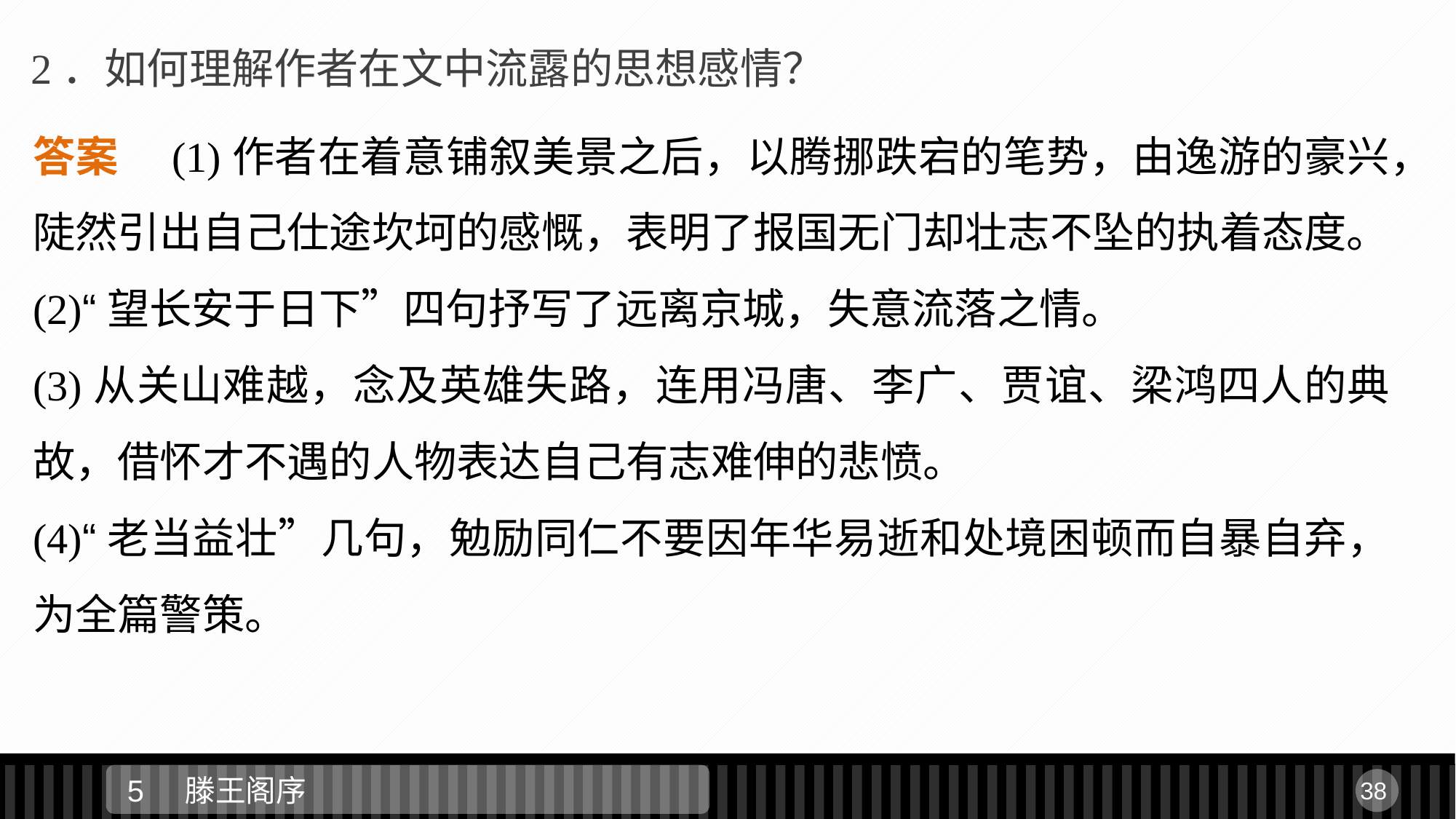

2．如何理解作者在文中流露的思想感情？
答案　(1)作者在着意铺叙美景之后，以腾挪跌宕的笔势，由逸游的豪兴，陡然引出自己仕途坎坷的感慨，表明了报国无门却壮志不坠的执着态度。
(2)“望长安于日下”四句抒写了远离京城，失意流落之情。
(3)从关山难越，念及英雄失路，连用冯唐、李广、贾谊、梁鸿四人的典故，借怀才不遇的人物表达自己有志难伸的悲愤。
(4)“老当益壮”几句，勉励同仁不要因年华易逝和处境困顿而自暴自弃，为全篇警策。